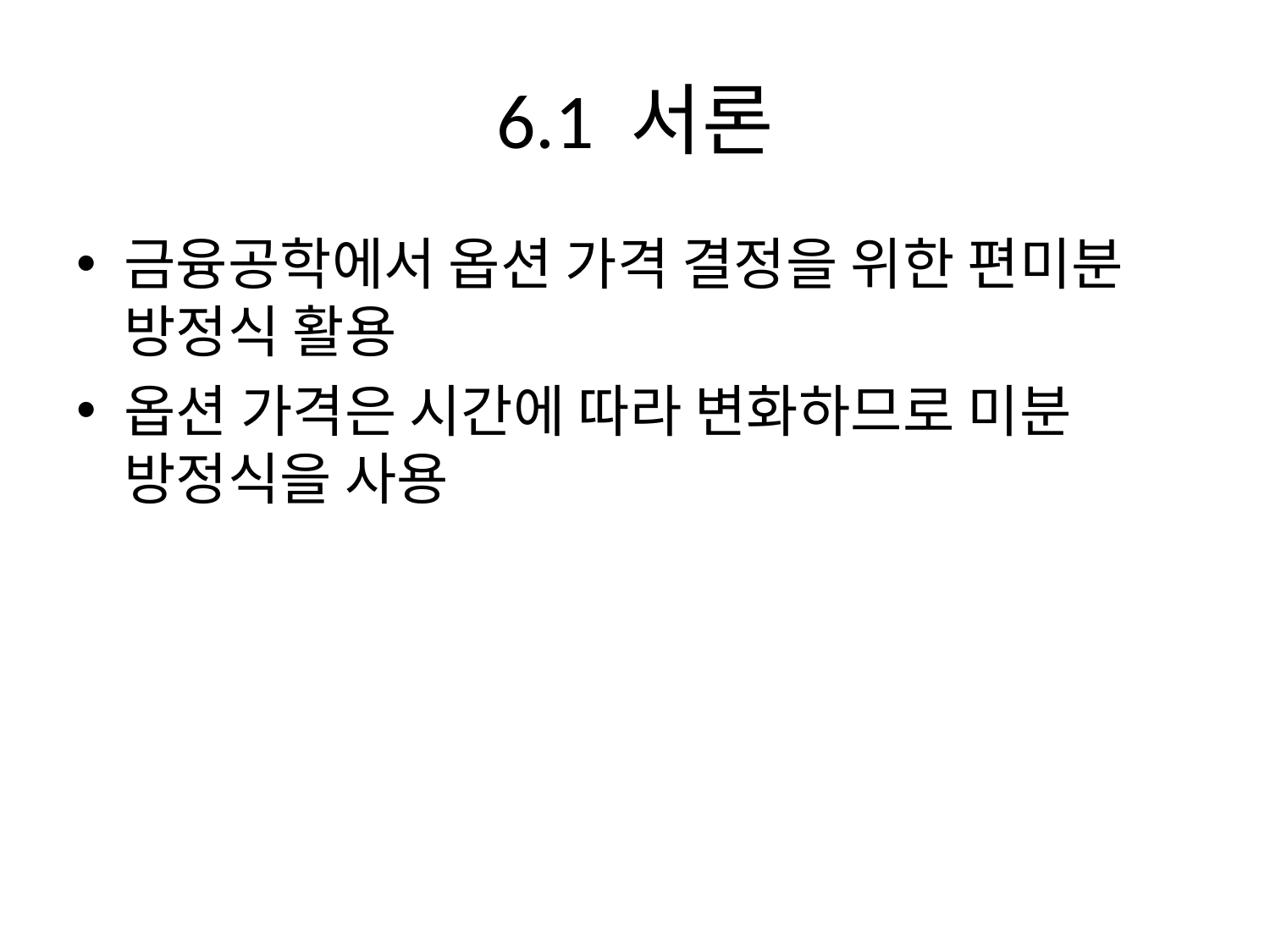

# 6.1 서론
금융공학에서 옵션 가격 결정을 위한 편미분 방정식 활용
옵션 가격은 시간에 따라 변화하므로 미분 방정식을 사용